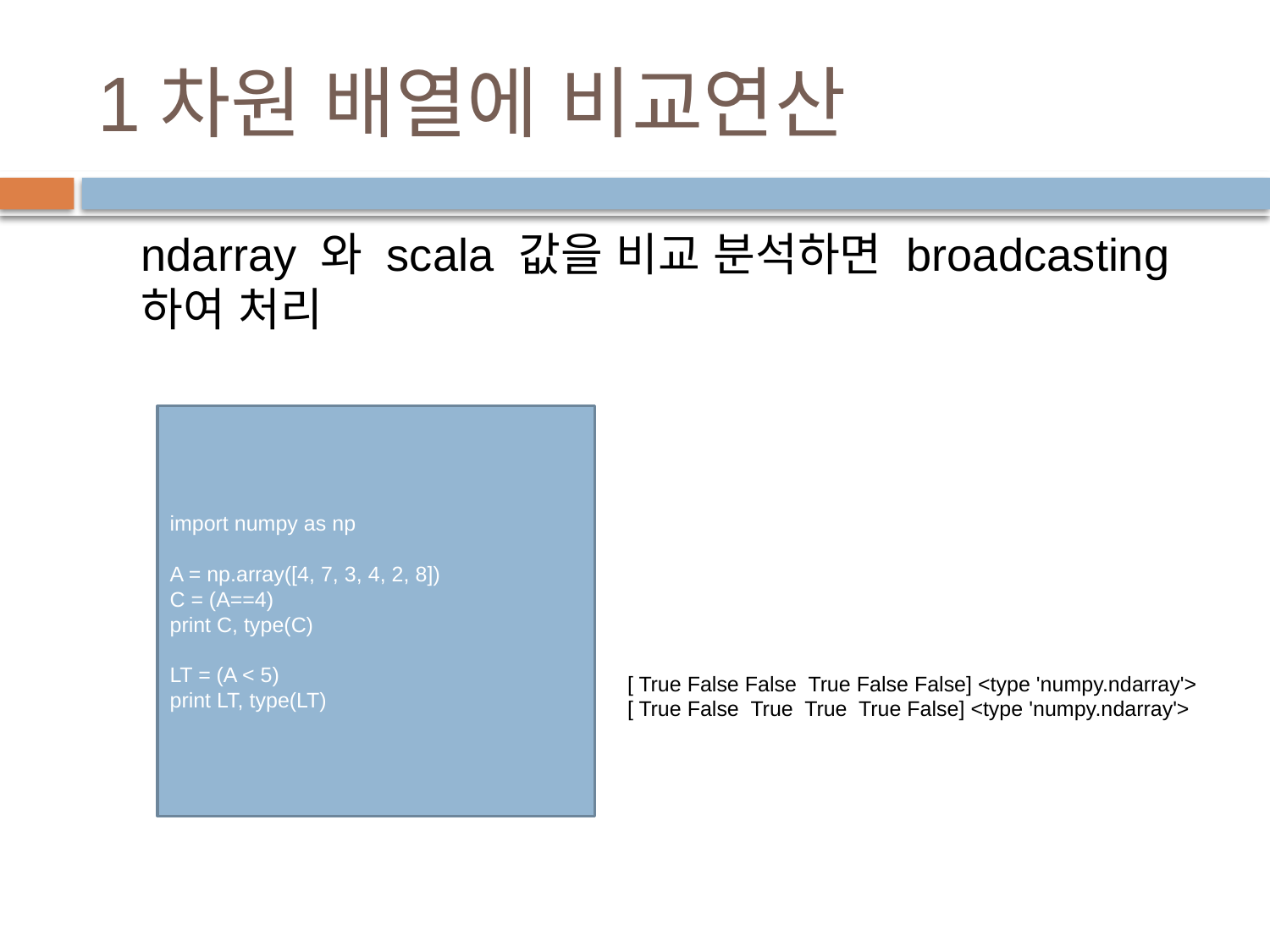

# 1차원 배열에 비교연산
ndarray 와 scala 값을 비교 분석하면 broadcasting하여 처리
import numpy as np

A = np.array([4, 7, 3, 4, 2, 8])
C = (A==4)
print C, type(C)

LT = (A < 5)
print LT, type(LT)
[ True False False  True False False] <type 'numpy.ndarray'>
[ True False  True  True  True False] <type 'numpy.ndarray'>